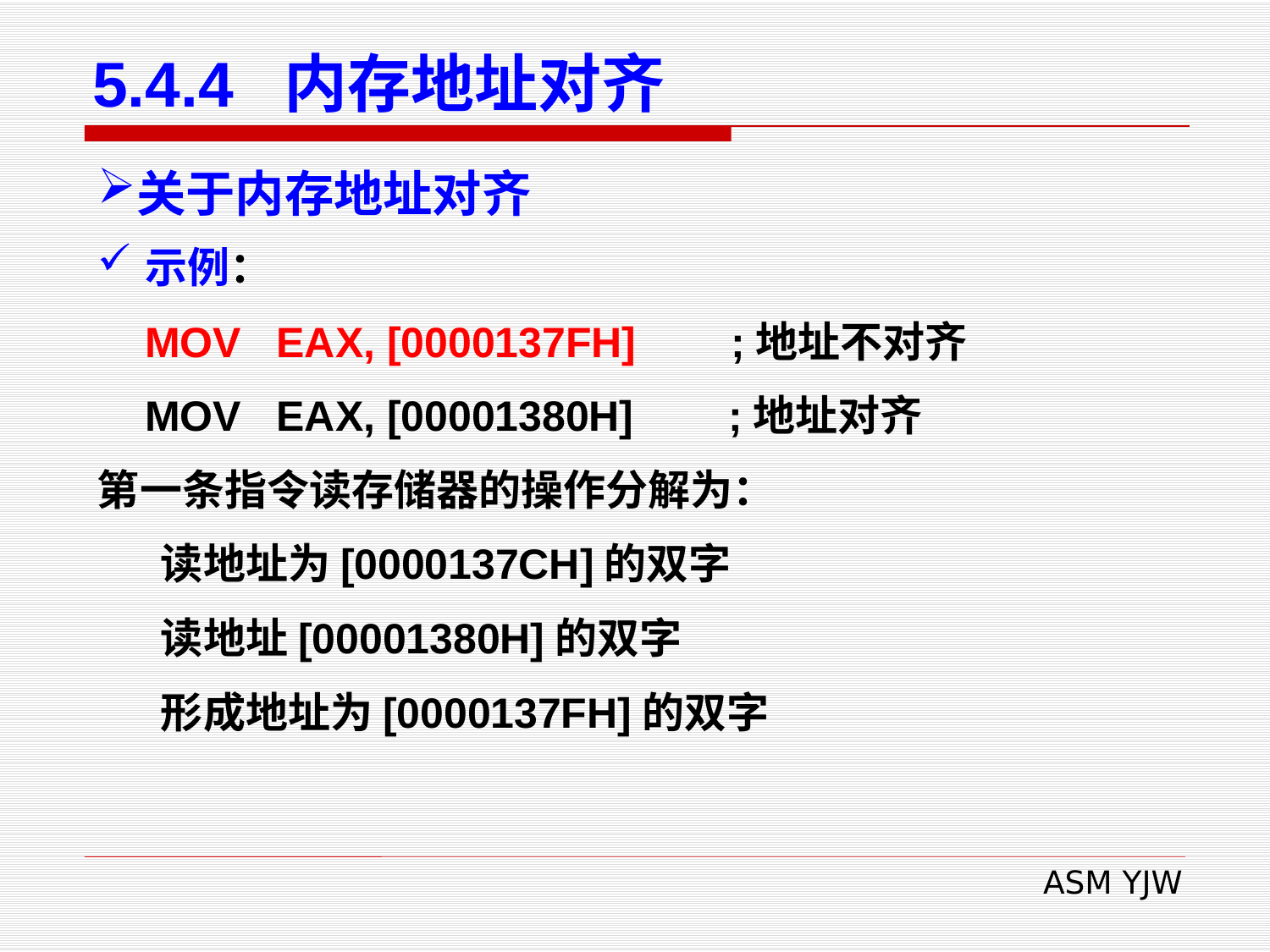

# 5.4.4  内存地址对齐
关于内存地址对齐
示例：
    MOV   EAX, [0000137FH]        ;地址不对齐
    MOV   EAX, [00001380H]        ;地址对齐
第一条指令读存储器的操作分解为：
读地址为[0000137CH]的双字
读地址[00001380H]的双字
形成地址为[0000137FH]的双字